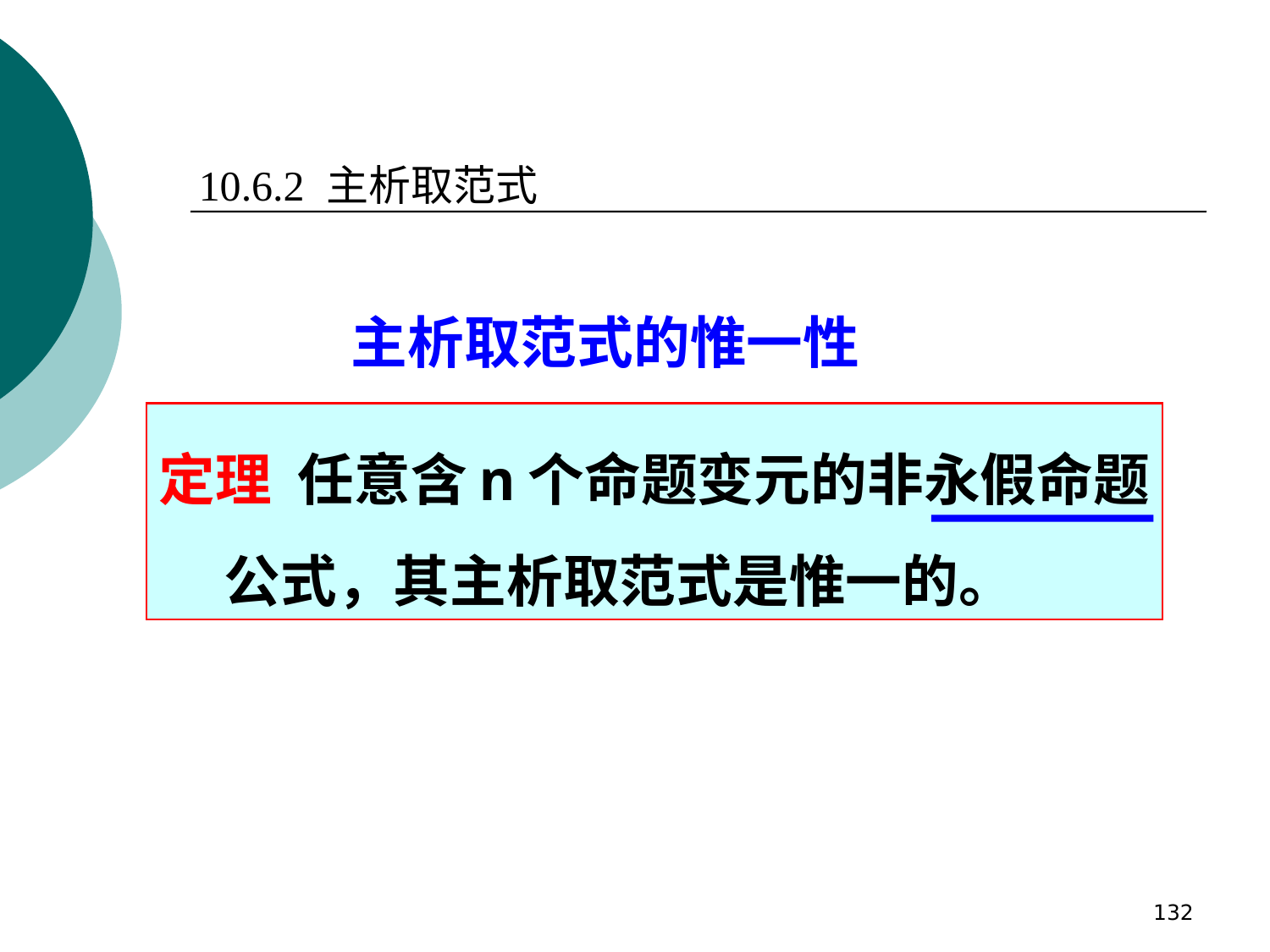

10.6.2 主析取范式
主析取范式的惟一性
定理  任意含n个命题变元的非永假命题
    公式，其主析取范式是惟一的。

132